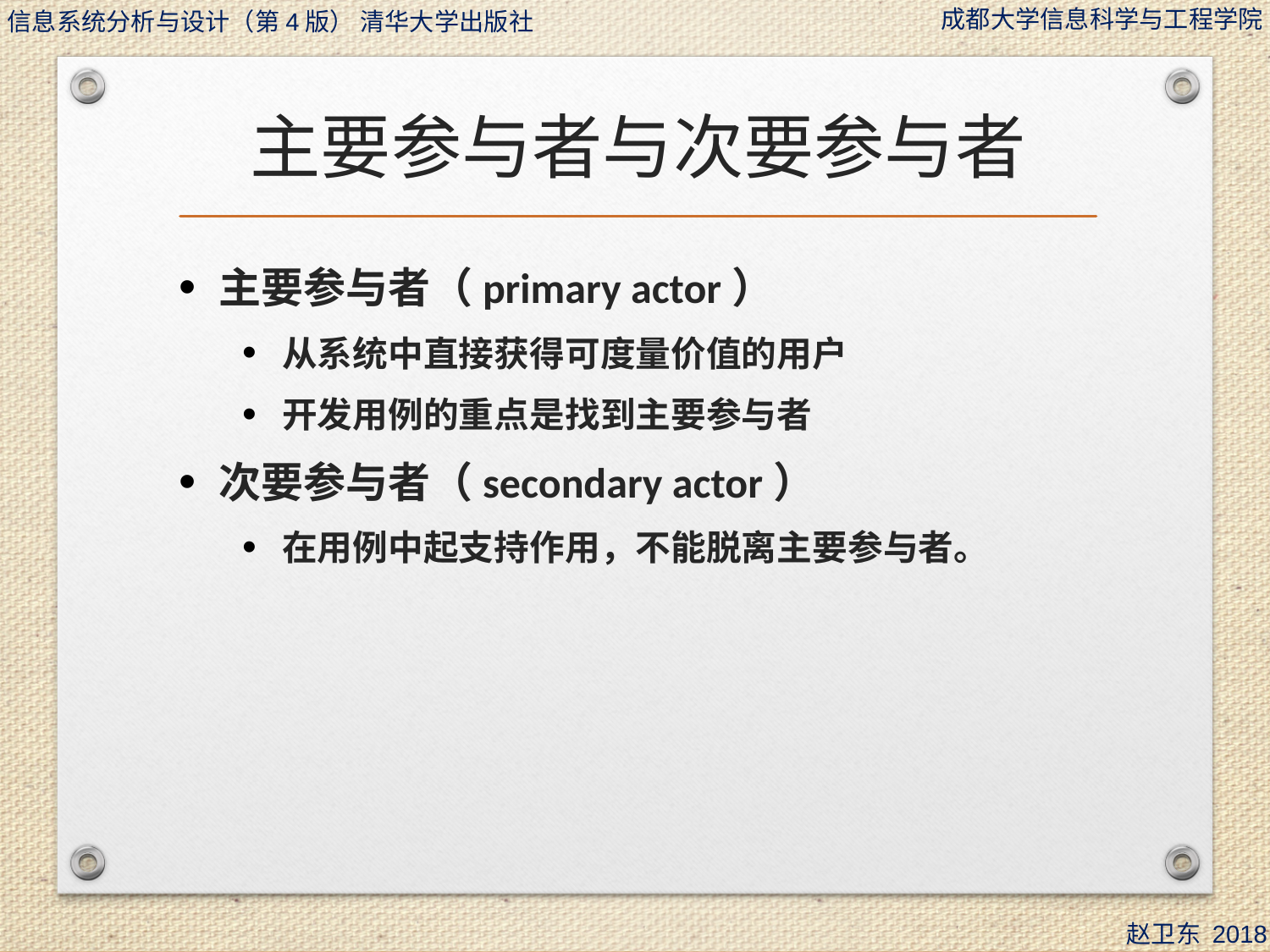

# 主要参与者与次要参与者
主要参与者（primary actor）
从系统中直接获得可度量价值的用户
开发用例的重点是找到主要参与者
次要参与者（secondary actor）
在用例中起支持作用，不能脱离主要参与者。